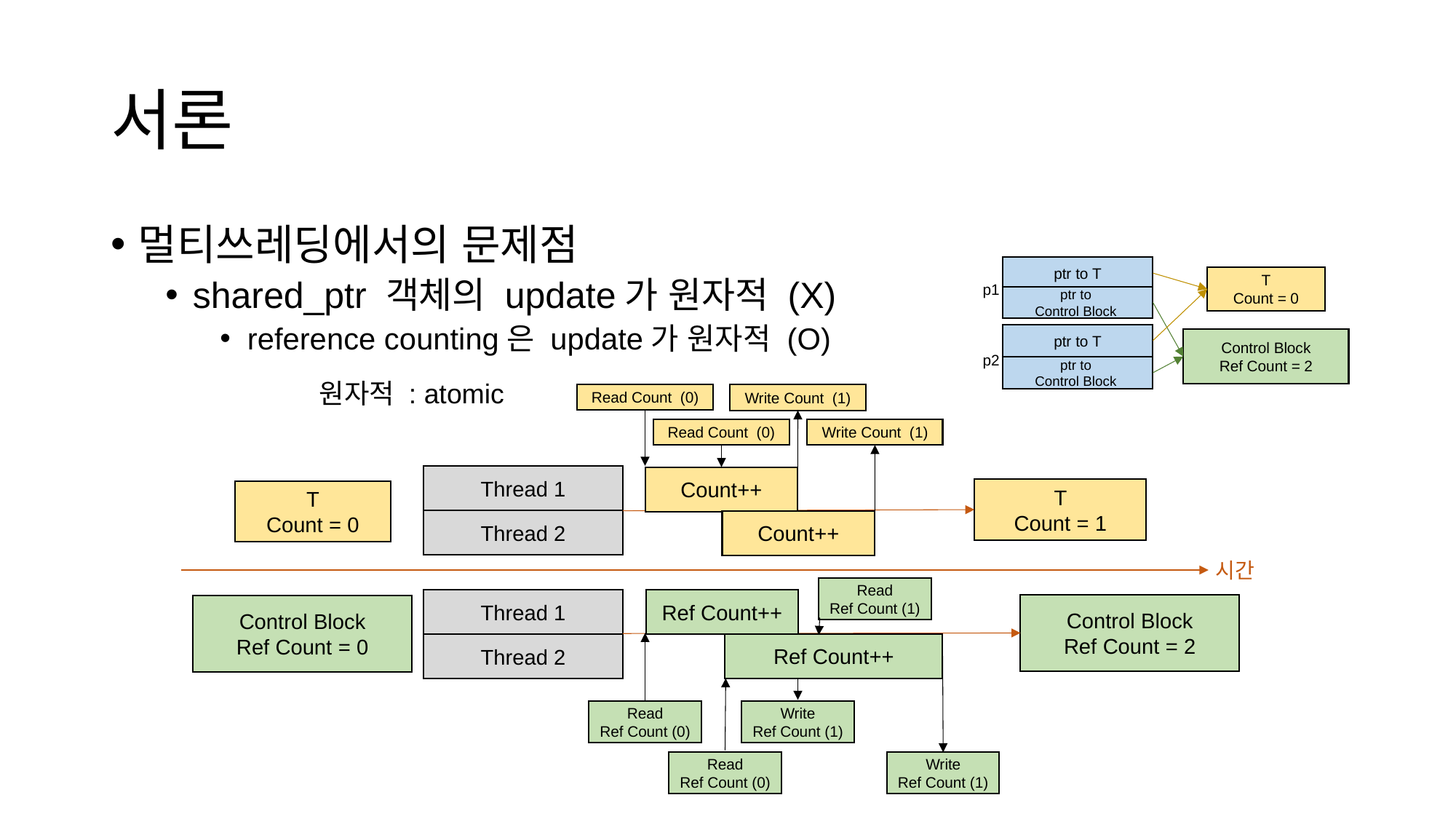

# 서론
멀티쓰레딩에서의 문제점
shared_ptr 객체의 update가 원자적 (X)
reference counting은 update가 원자적 (O)

ptr to T
ptr to
Control Block
p1
T
Count = 0
ptr to T
ptr to
Control Block
p2
Control Block
Ref Count = 2
원자적 : atomic
Read Count  (0)
Write Count  (1)
Read Count  (0)
Write Count  (1)
Thread 1
Thread 2
Count++
T
Count = 1
T
Count = 0
Count++
시간
Thread 1
Thread 2
Ref Count++
Control Block
Ref Count = 2
Control Block
Ref Count = 0
Ref Count++
Read
Ref Count (1)
Write
Ref Count (1)
Read
Ref Count (0)
Read
Ref Count (0)
Write
Ref Count (1)